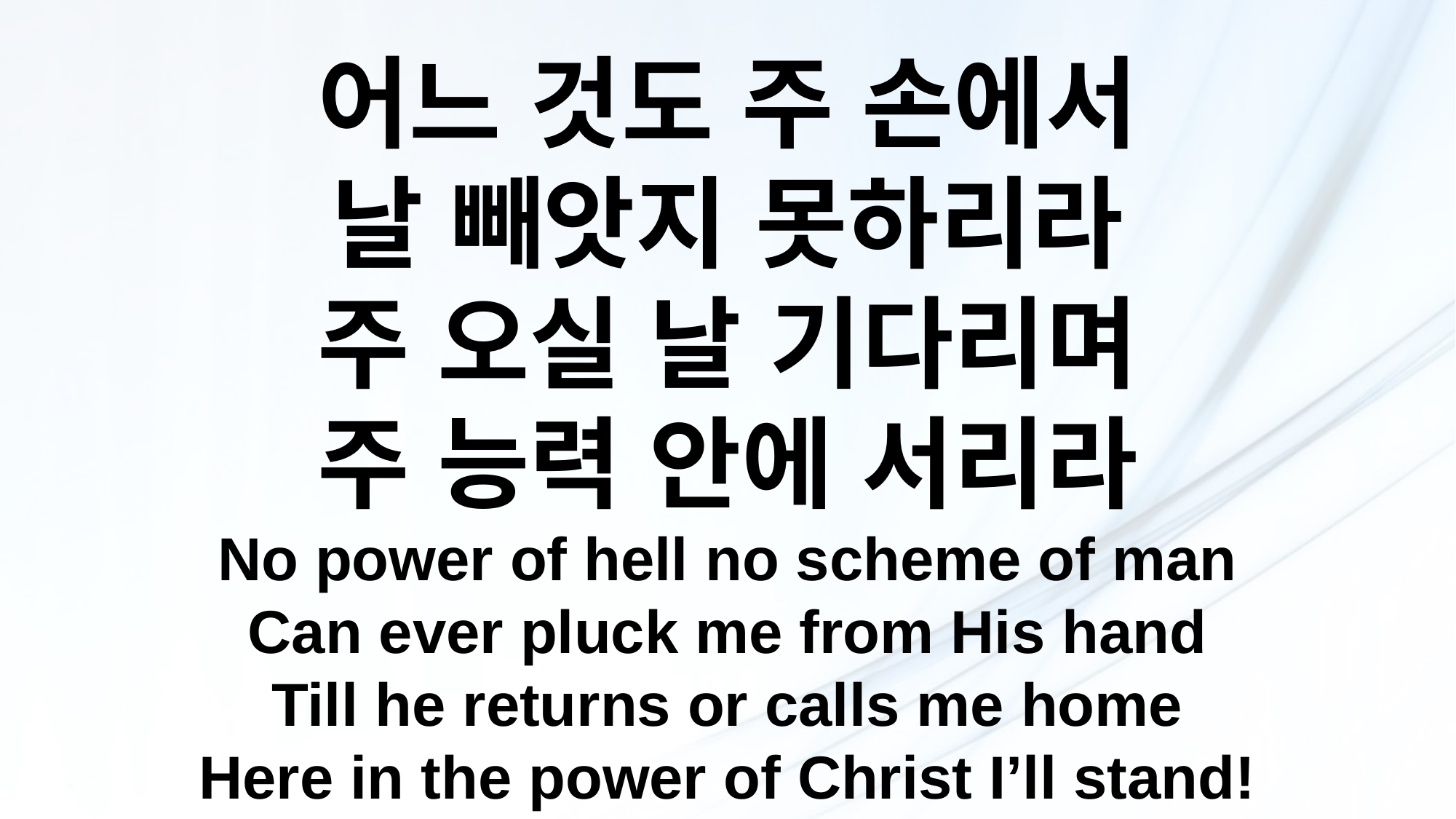

어느 것도 주 손에서
날 빼앗지 못하리라
주 오실 날 기다리며
주 능력 안에 서리라
No power of hell no scheme of man
Can ever pluck me from His hand
Till he returns or calls me home
Here in the power of Christ I’ll stand!